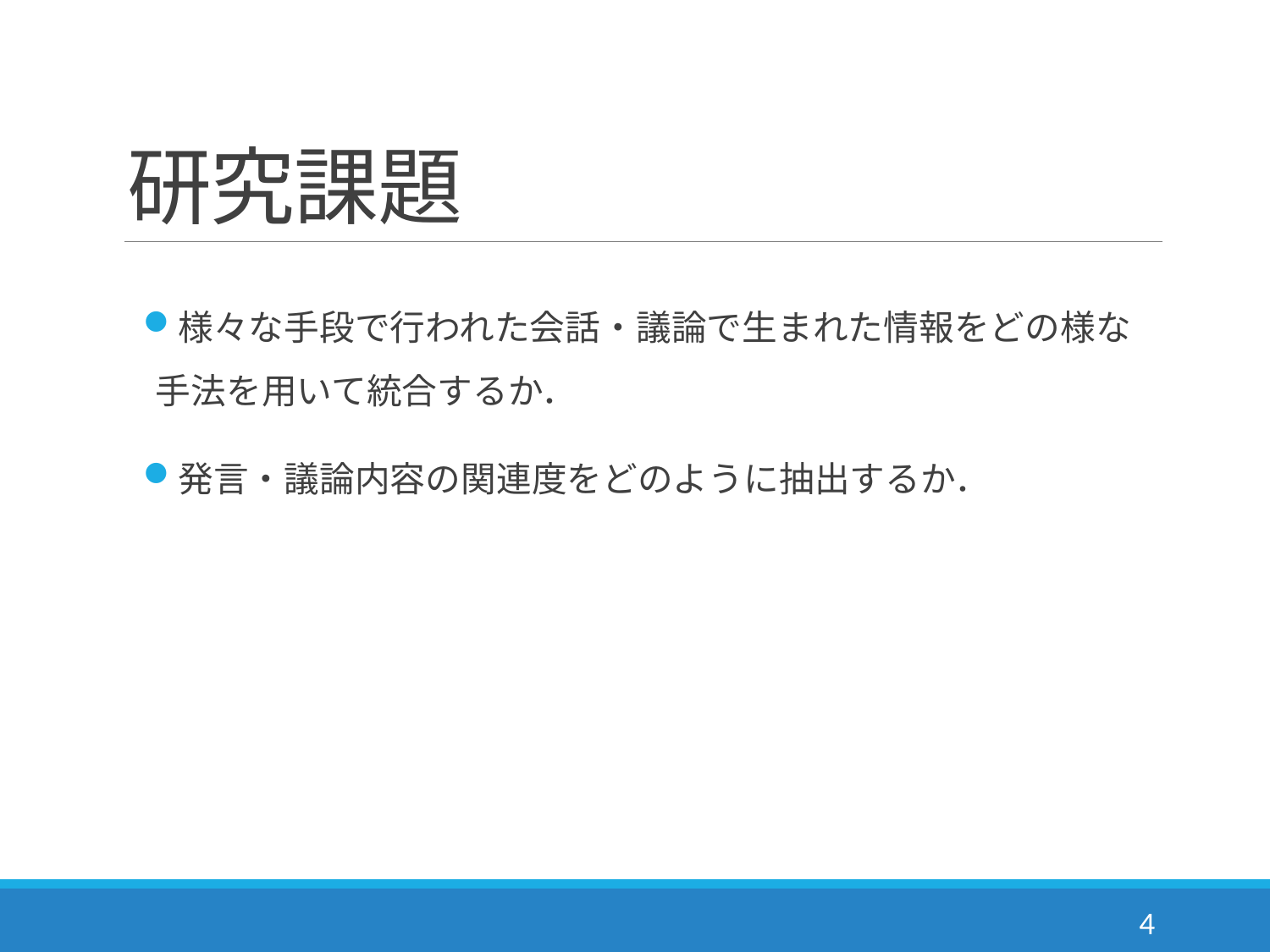

# 研究課題
様々な手段で行われた会話・議論で生まれた情報をどの様な手法を用いて統合するか．
発言・議論内容の関連度をどのように抽出するか．
4